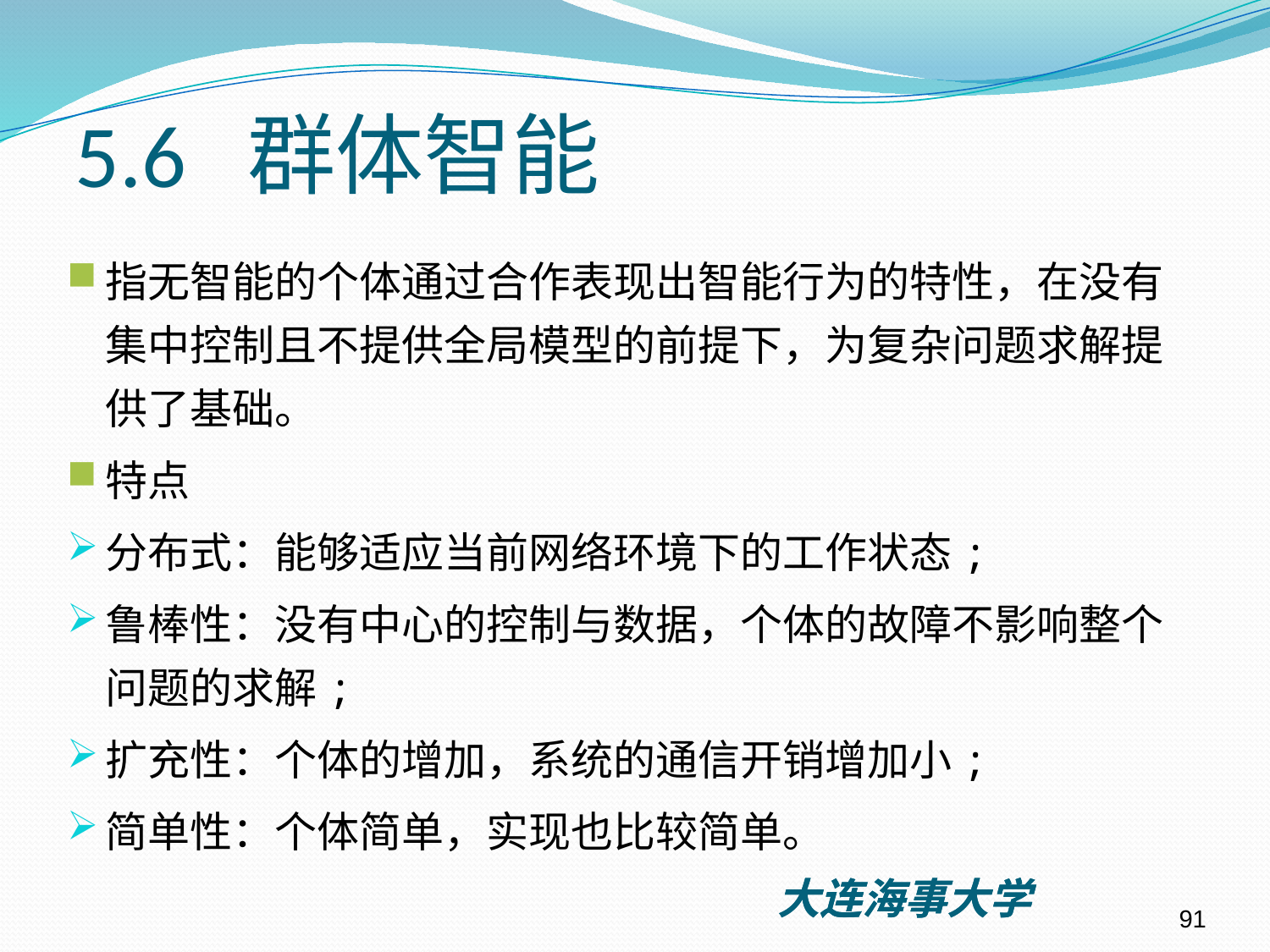

# 5.6  群体智能
指无智能的个体通过合作表现出智能行为的特性，在没有集中控制且不提供全局模型的前提下，为复杂问题求解提供了基础。
特点
分布式：能够适应当前网络环境下的工作状态;
鲁棒性：没有中心的控制与数据，个体的故障不影响整个问题的求解;
扩充性：个体的增加，系统的通信开销增加小;
简单性：个体简单，实现也比较简单。
91